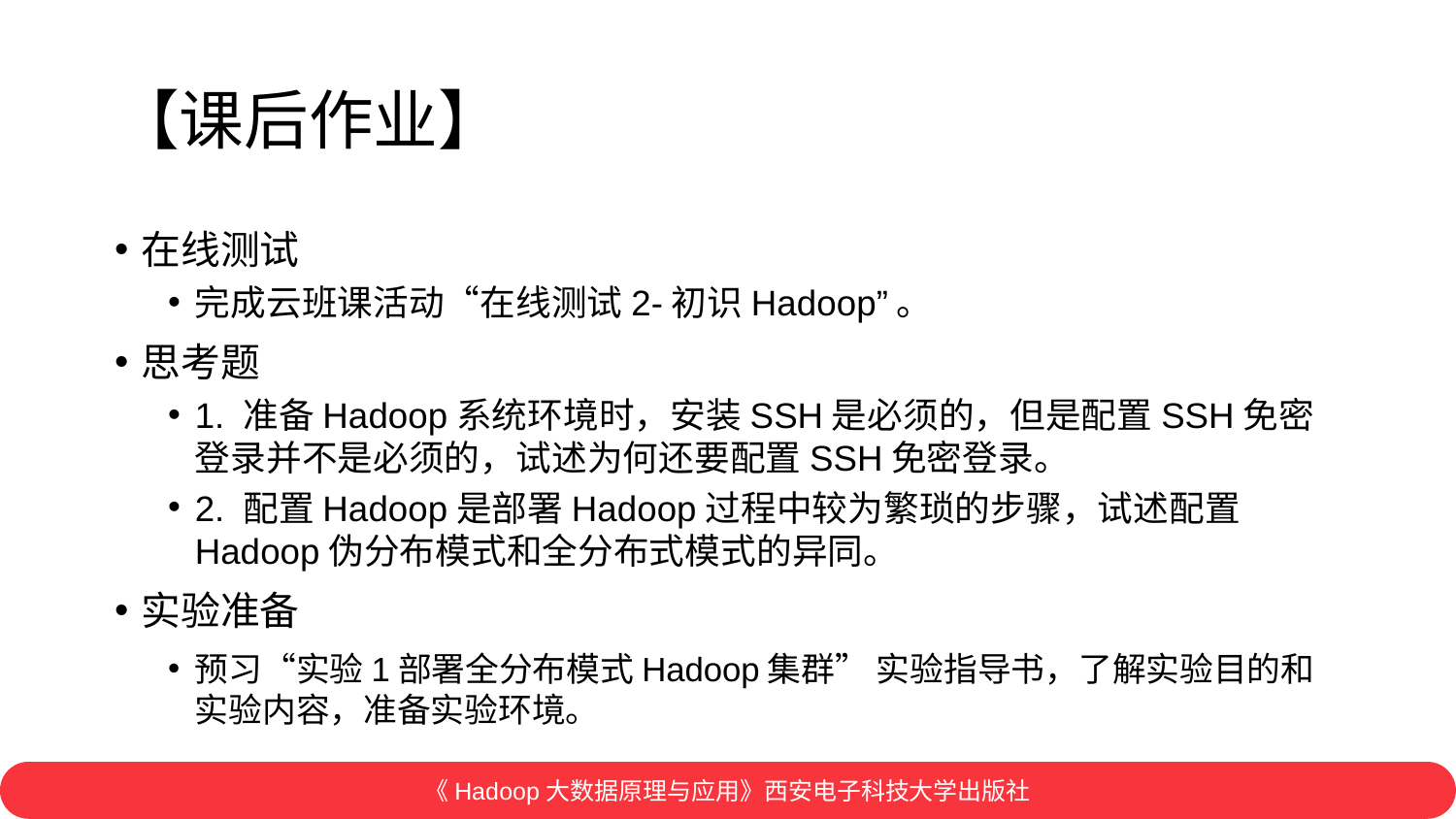

# 【课后作业】
在线测试
完成云班课活动“在线测试2-初识Hadoop”。
思考题
1. 准备Hadoop系统环境时，安装SSH是必须的，但是配置SSH免密登录并不是必须的，试述为何还要配置SSH免密登录。
2. 配置Hadoop是部署Hadoop过程中较为繁琐的步骤，试述配置Hadoop伪分布模式和全分布式模式的异同。
实验准备
预习“实验1部署全分布模式Hadoop集群” 实验指导书，了解实验目的和实验内容，准备实验环境。